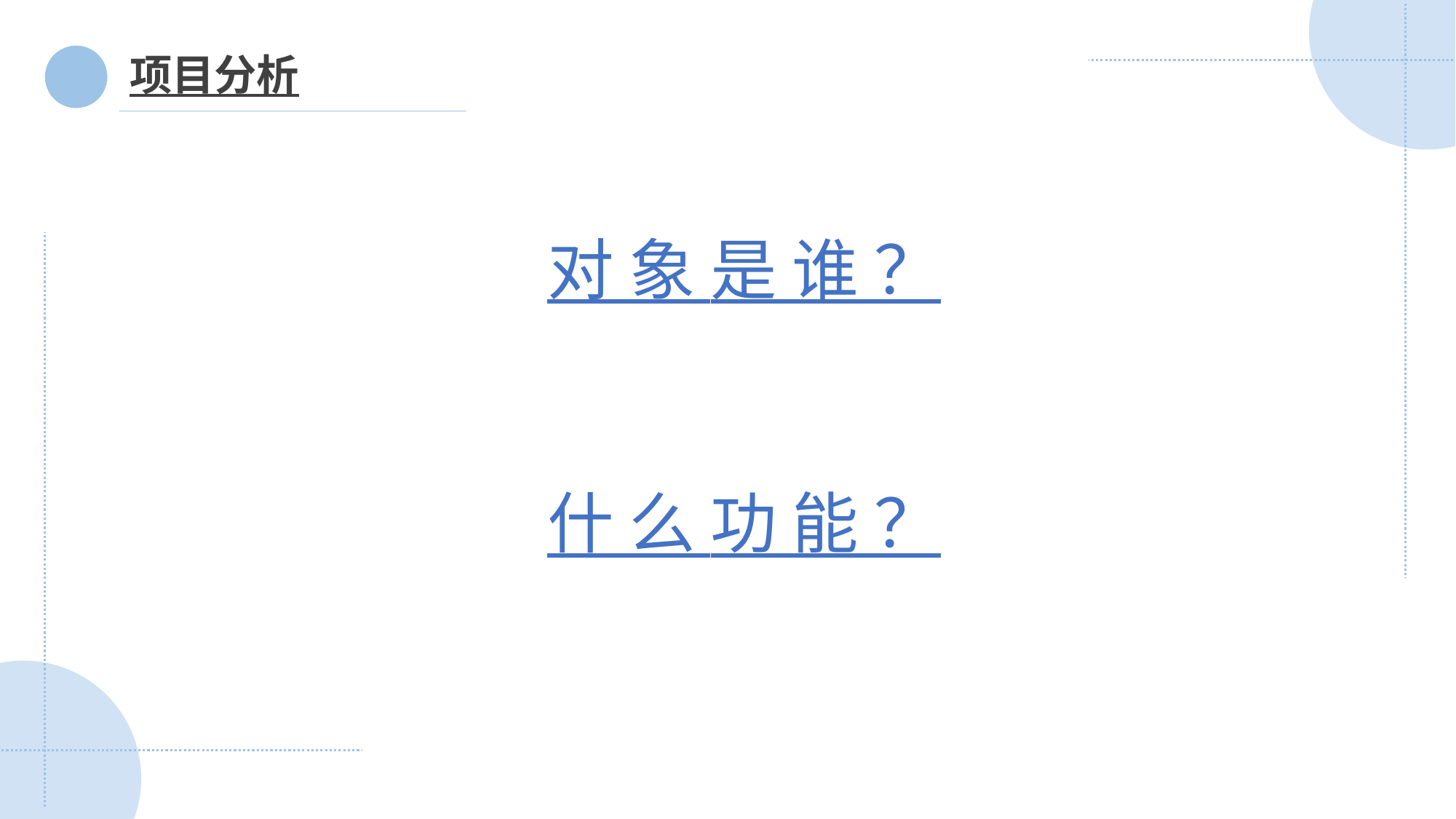

项目分析

对 象 是 谁 ？
什 么 功 能 ？